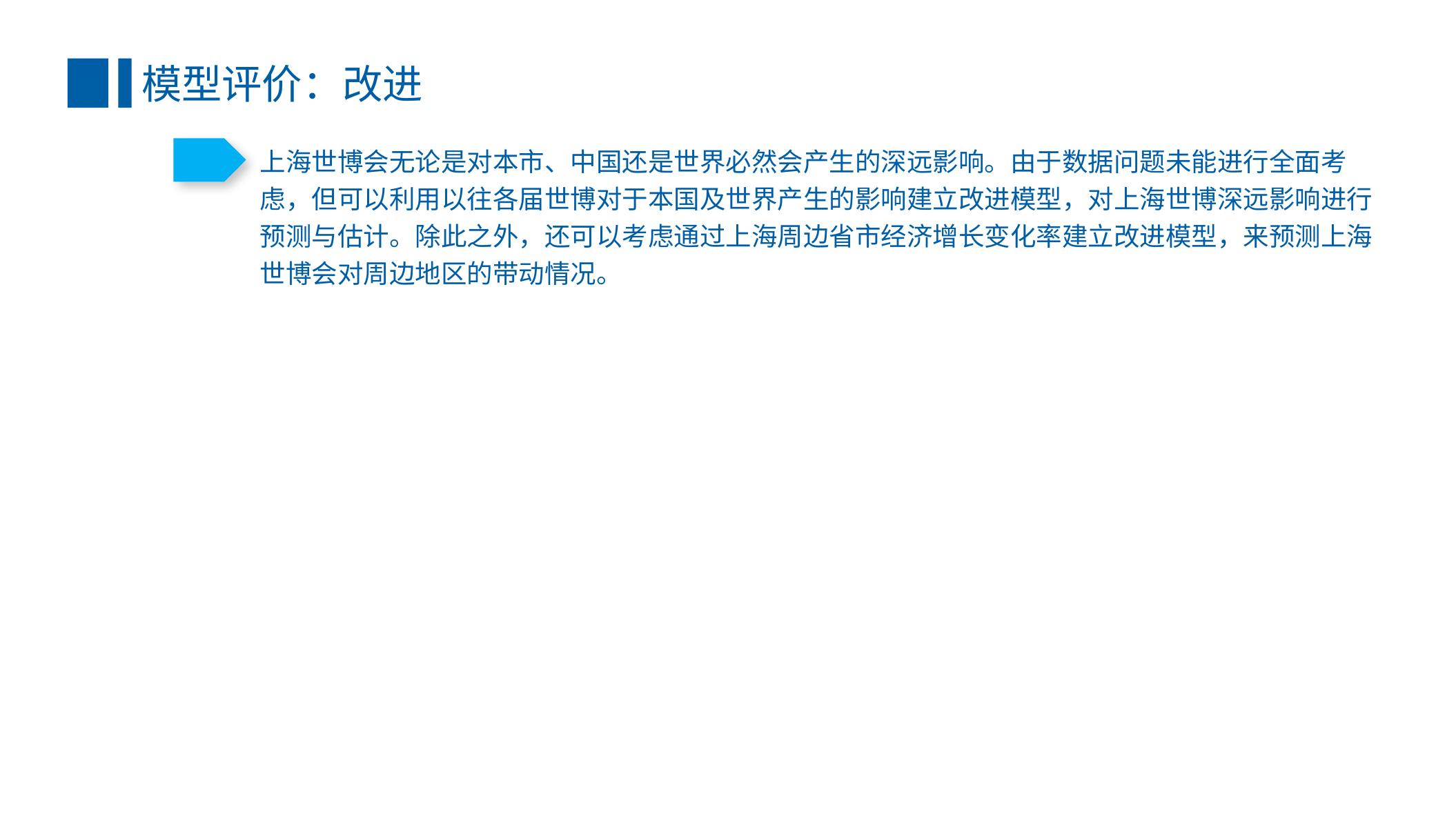

模型评价：改进

上海世博会无论是对本市、中国还是世界必然会产生的深远影响。由于数据问题未能进行全面考虑，但可以利用以往各届世博对于本国及世界产生的影响建立改进模型，对上海世博深远影响进行预测与估计。除此之外，还可以考虑通过上海周边省市经济增长变化率建立改进模型，来预测上海世博会对周边地区的带动情况。